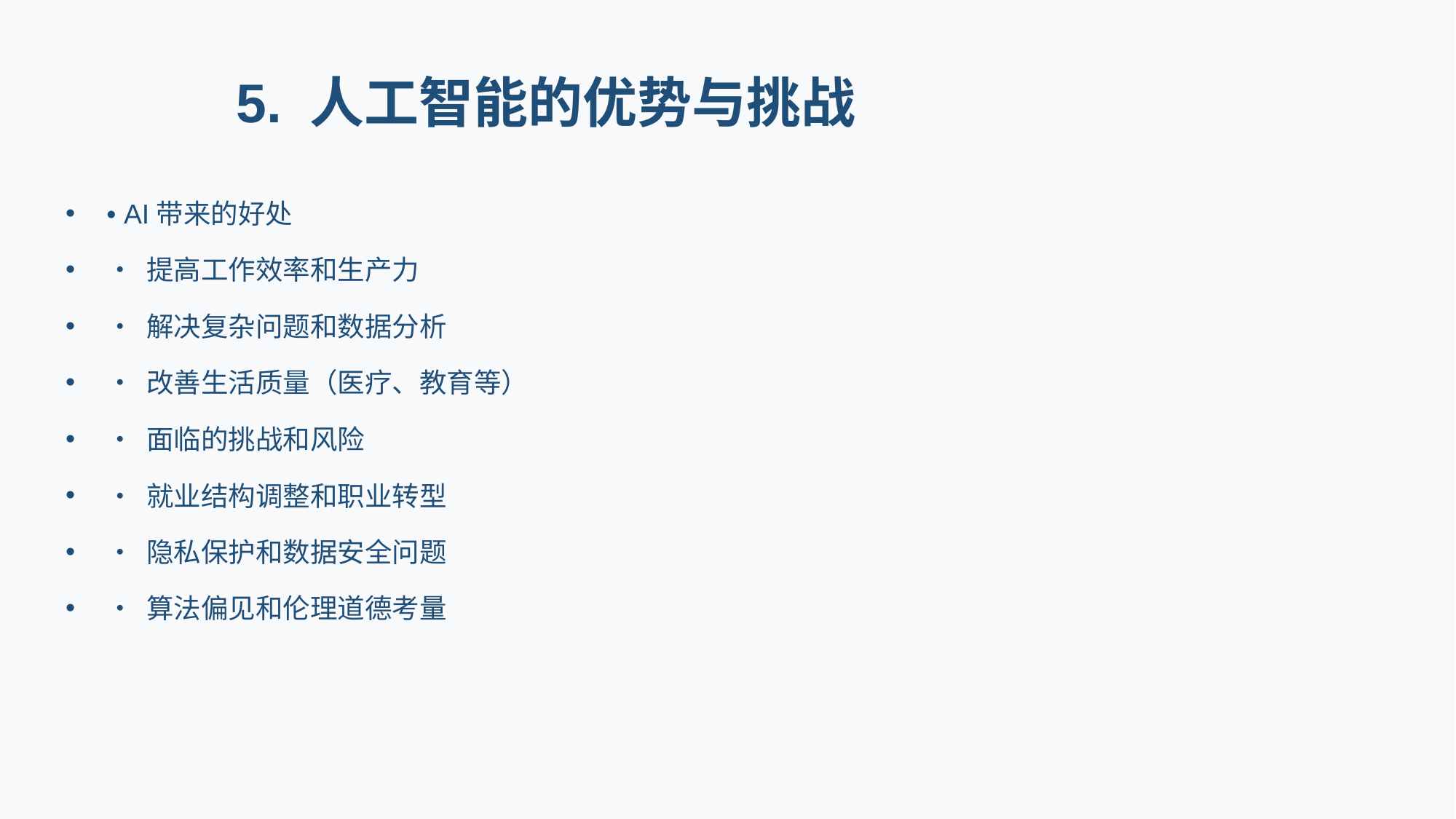

# 5. 人工智能的优势与挑战
• AI带来的好处
• 提高工作效率和生产力
• 解决复杂问题和数据分析
• 改善生活质量（医疗、教育等）
• 面临的挑战和风险
• 就业结构调整和职业转型
• 隐私保护和数据安全问题
• 算法偏见和伦理道德考量